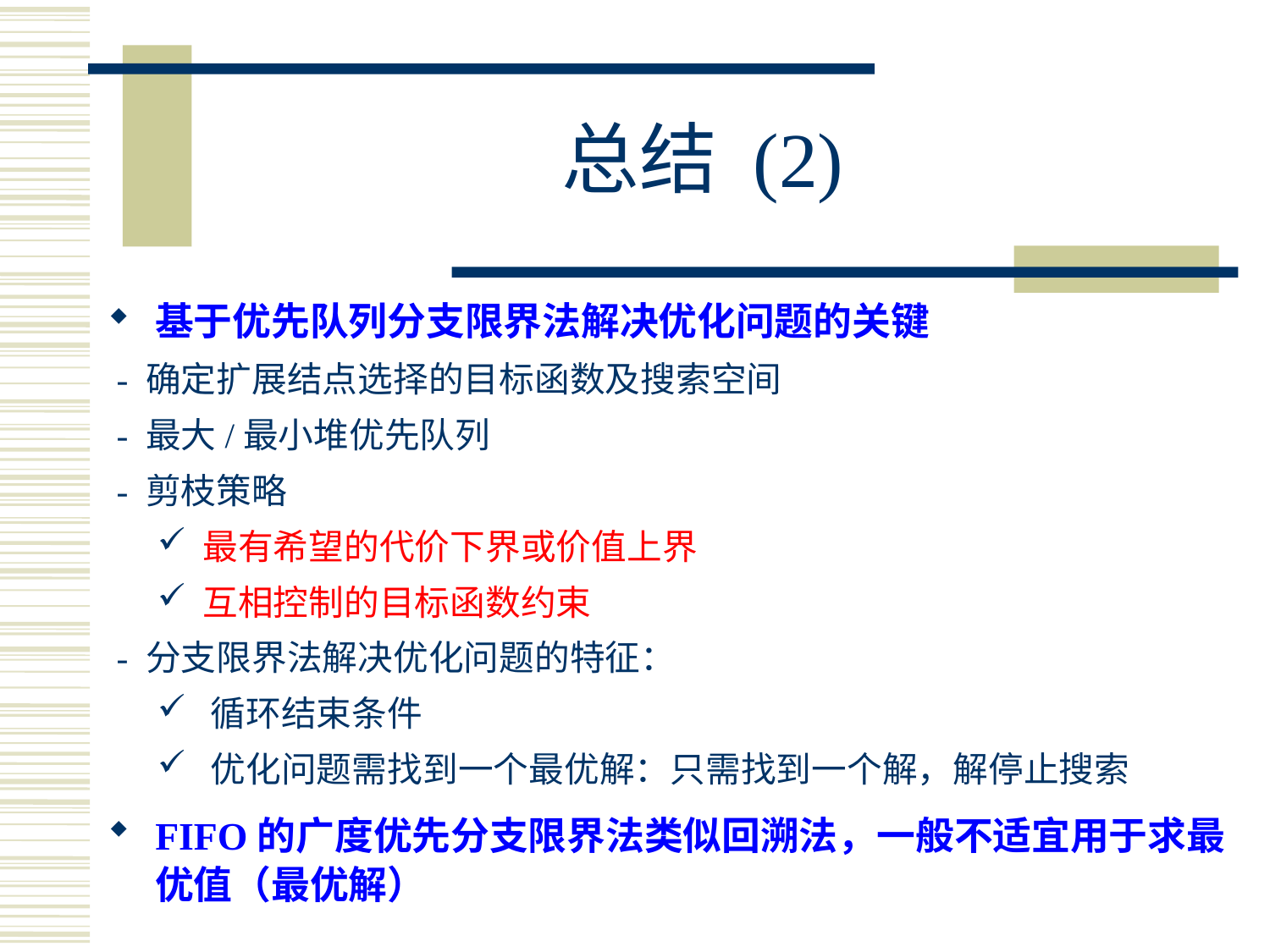

# 总结 (2)
基于优先队列分支限界法解决优化问题的关键
 - 确定扩展结点选择的目标函数及搜索空间
 - 最大/最小堆优先队列
 - 剪枝策略
 最有希望的代价下界或价值上界
 互相控制的目标函数约束
 - 分支限界法解决优化问题的特征：
  循环结束条件
  优化问题需找到一个最优解：只需找到一个解，解停止搜索
FIFO的广度优先分支限界法类似回溯法，一般不适宜用于求最优值（最优解）